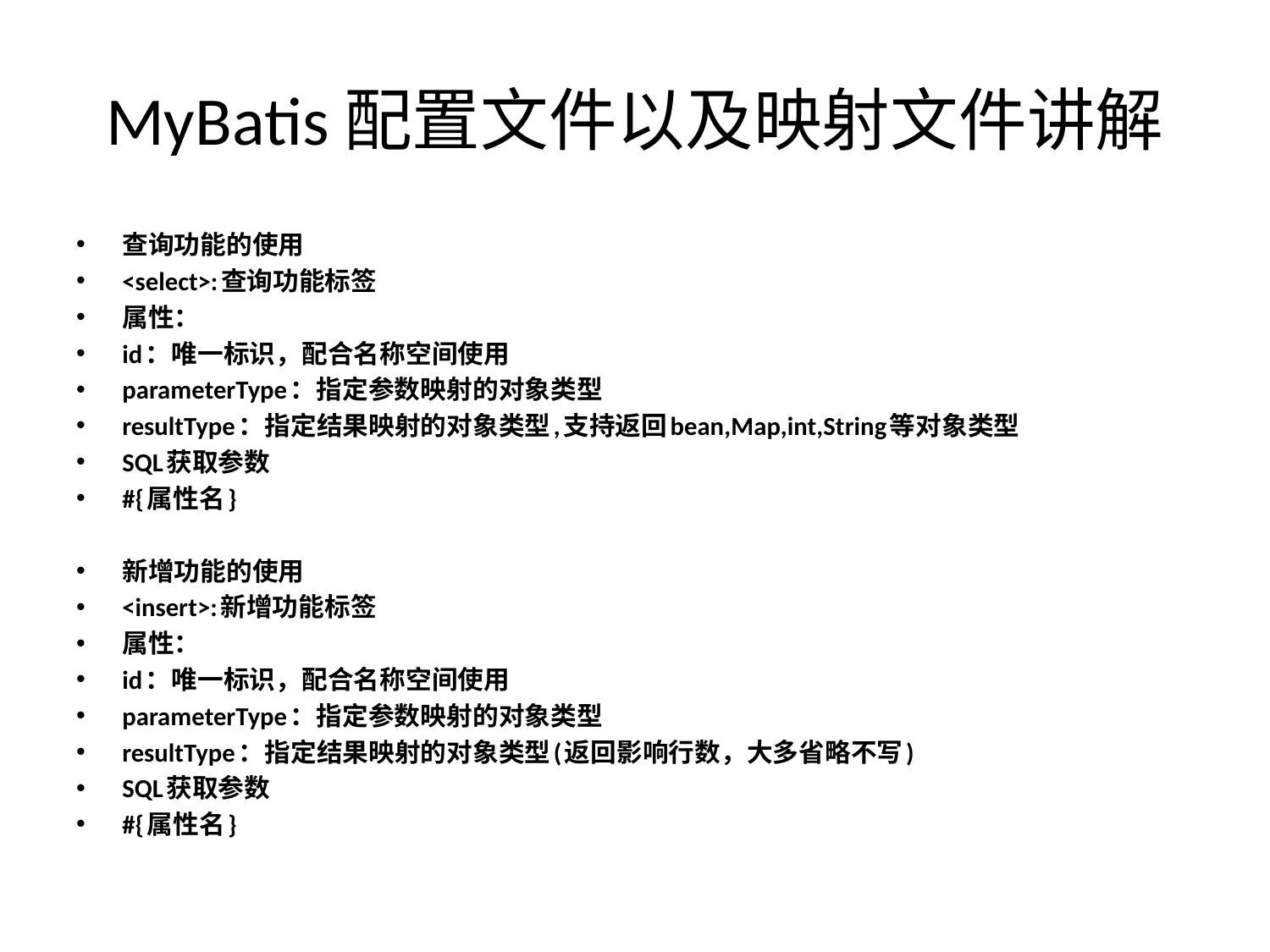

# MyBatis配置文件以及映射文件讲解
查询功能的使用
<select>:查询功能标签
属性：
id：唯一标识，配合名称空间使用
parameterType：指定参数映射的对象类型
resultType：指定结果映射的对象类型,支持返回bean,Map,int,String等对象类型
SQL获取参数
#{属性名}

新增功能的使用
<insert>:新增功能标签
属性：
id：唯一标识，配合名称空间使用
parameterType：指定参数映射的对象类型
resultType：指定结果映射的对象类型(返回影响行数，大多省略不写)
SQL获取参数
#{属性名}